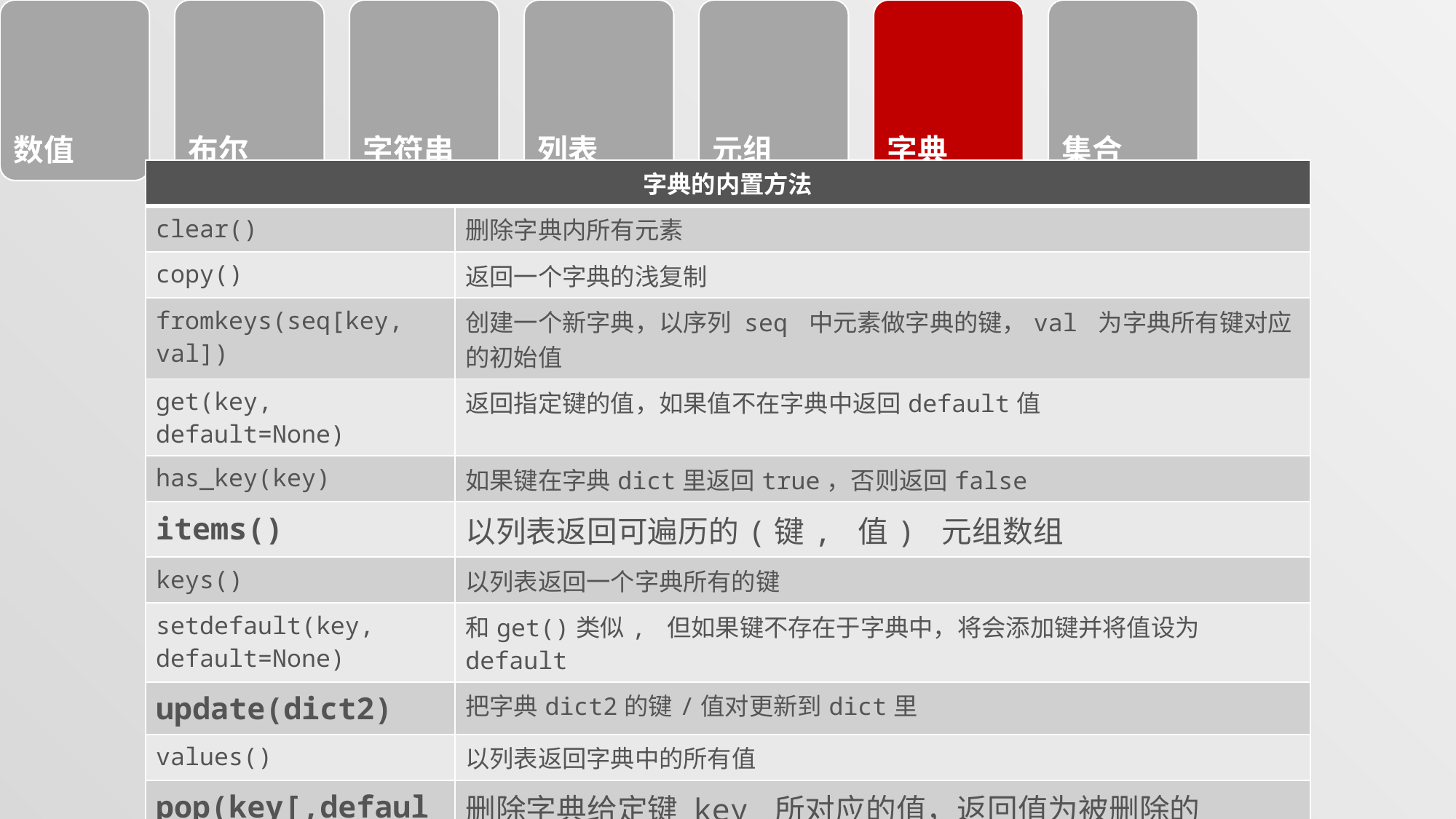

#
| 字典的内置方法 |  |
| --- | --- |
| clear() | 删除字典内所有元素 |
| copy() | 返回一个字典的浅复制 |
| fromkeys(seq[key, val]) | 创建一个新字典，以序列 seq 中元素做字典的键，val 为字典所有键对应的初始值 |
| get(key, default=None) | 返回指定键的值，如果值不在字典中返回default值 |
| has\_key(key) | 如果键在字典dict里返回true，否则返回false |
| items() | 以列表返回可遍历的(键, 值) 元组数组 |
| keys() | 以列表返回一个字典所有的键 |
| setdefault(key, default=None) | 和get()类似, 但如果键不存在于字典中，将会添加键并将值设为default |
| update(dict2) | 把字典dict2的键/值对更新到dict里 |
| values() | 以列表返回字典中的所有值 |
| pop(key[,default]) | 删除字典给定键 key 所对应的值，返回值为被删除的值。key值必须给出。 否则，返回default值。 |
| popitem() | 随机返回并删除字典中的一对键和值。 |